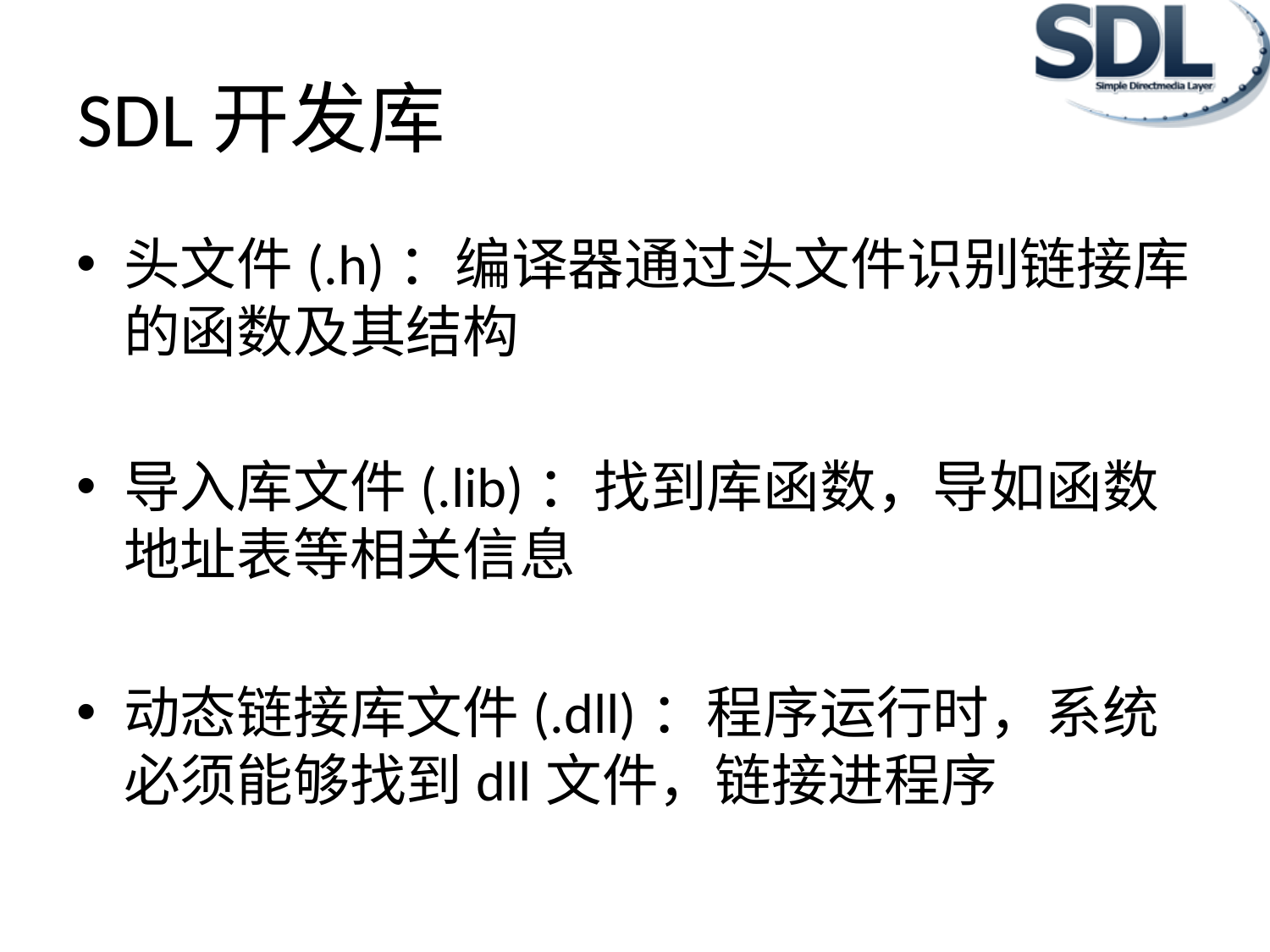

# SDL开发库
头文件(.h)：编译器通过头文件识别链接库的函数及其结构

导入库文件(.lib)：找到库函数，导如函数地址表等相关信息

动态链接库文件(.dll)：程序运行时，系统必须能够找到dll文件，链接进程序